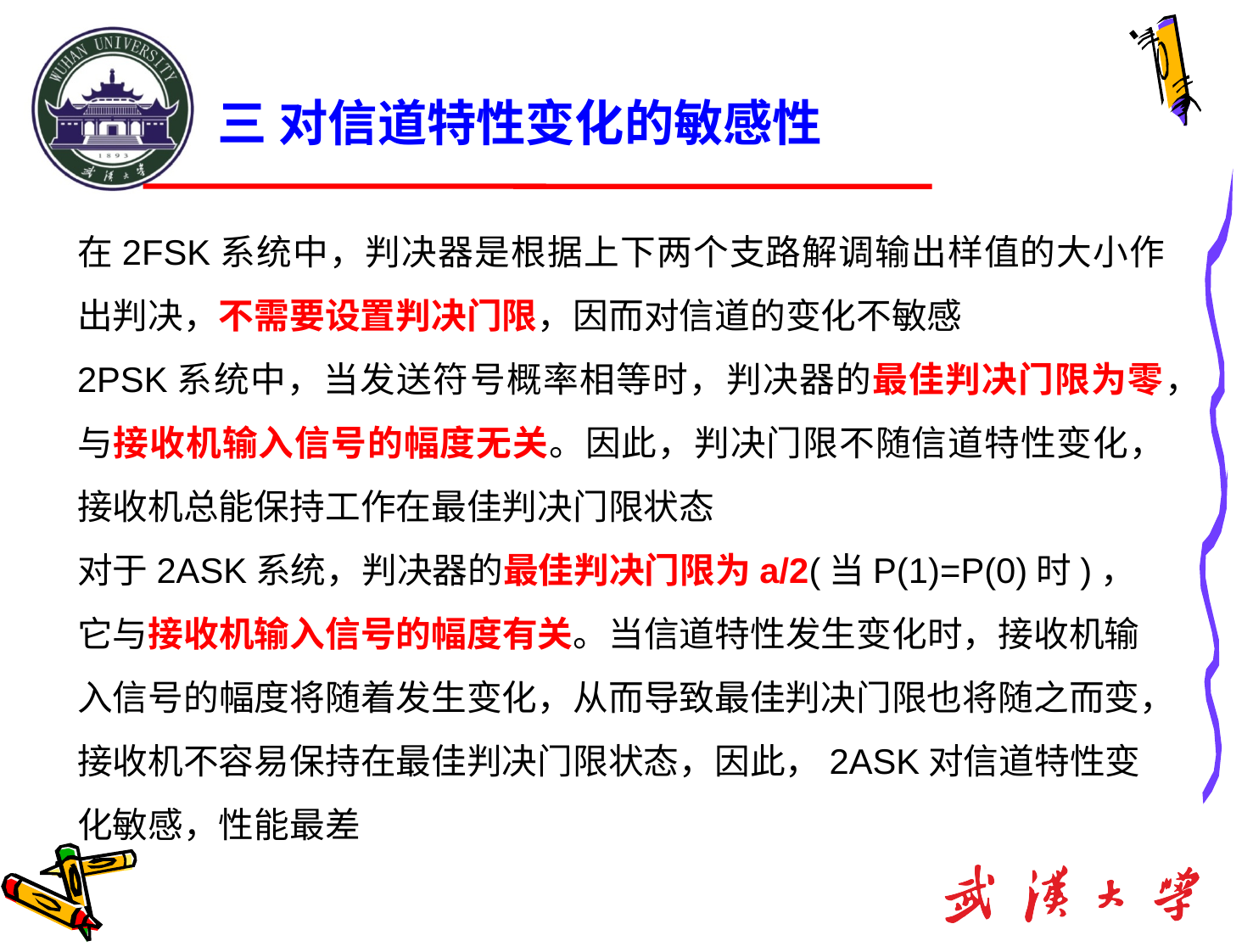

三 对信道特性变化的敏感性
在2FSK系统中，判决器是根据上下两个支路解调输出样值的大小作出判决，不需要设置判决门限，因而对信道的变化不敏感
2PSK系统中，当发送符号概率相等时，判决器的最佳判决门限为零，与接收机输入信号的幅度无关。因此，判决门限不随信道特性变化，接收机总能保持工作在最佳判决门限状态
对于2ASK系统，判决器的最佳判决门限为a/2(当P(1)=P(0)时)，它与接收机输入信号的幅度有关。当信道特性发生变化时，接收机输入信号的幅度将随着发生变化，从而导致最佳判决门限也将随之而变，接收机不容易保持在最佳判决门限状态，因此，2ASK对信道特性变化敏感，性能最差